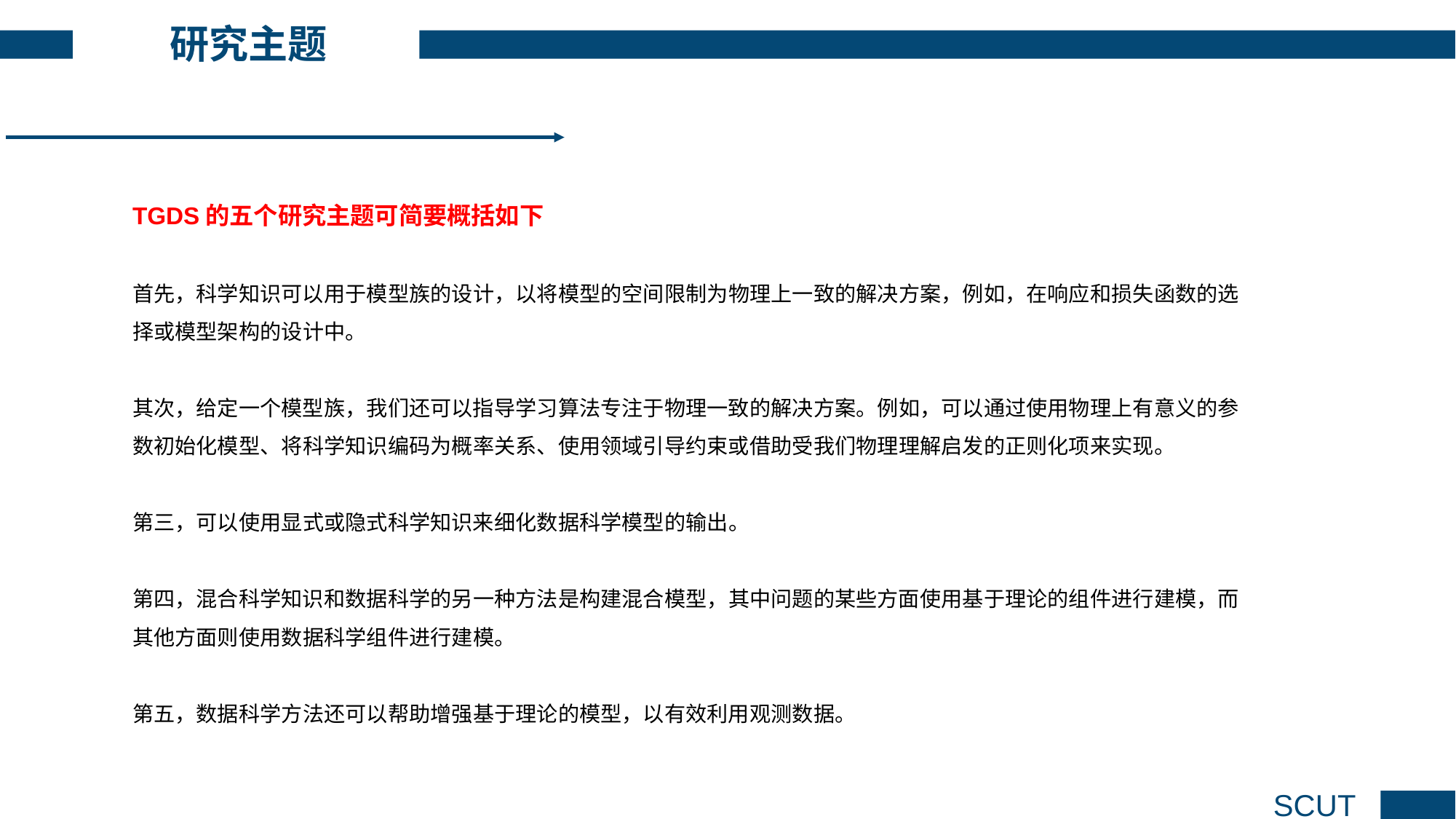

研究主题

TGDS的五个研究主题可简要概括如下

首先，科学知识可以用于模型族的设计，以将模型的空间限制为物理上一致的解决方案，例如，在响应和损失函数的选择或模型架构的设计中。

其次，给定一个模型族，我们还可以指导学习算法专注于物理一致的解决方案。例如，可以通过使用物理上有意义的参数初始化模型、将科学知识编码为概率关系、使用领域引导约束或借助受我们物理理解启发的正则化项来实现。

第三，可以使用显式或隐式科学知识来细化数据科学模型的输出。

第四，混合科学知识和数据科学的另一种方法是构建混合模型，其中问题的某些方面使用基于理论的组件进行建模，而其他方面则使用数据科学组件进行建模。

第五，数据科学方法还可以帮助增强基于理论的模型，以有效利用观测数据。
SCUT